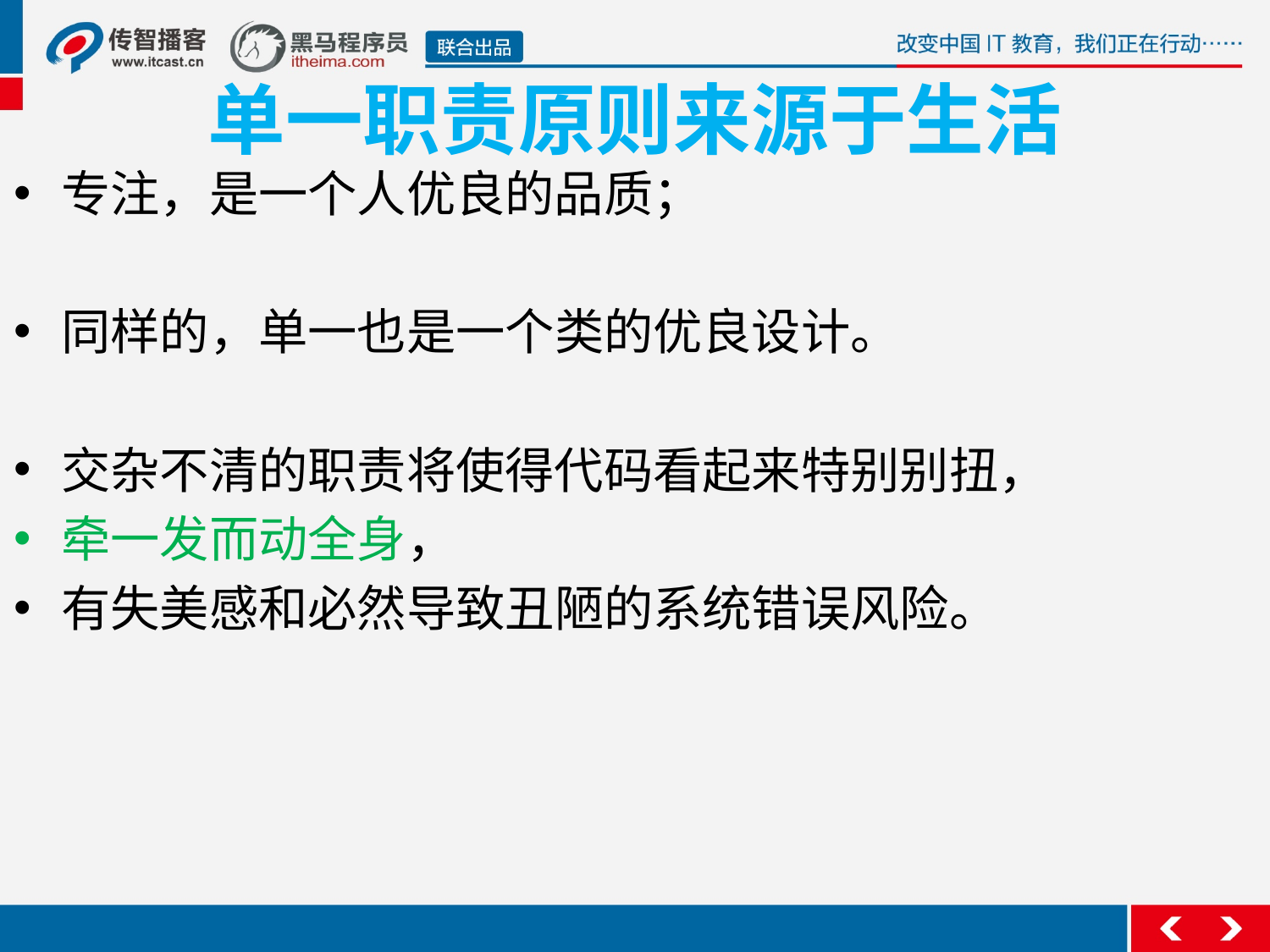

# 单一职责原则来源于生活
专注，是一个人优良的品质；

同样的，单一也是一个类的优良设计。

交杂不清的职责将使得代码看起来特别别扭，
牵一发而动全身，
有失美感和必然导致丑陋的系统错误风险。